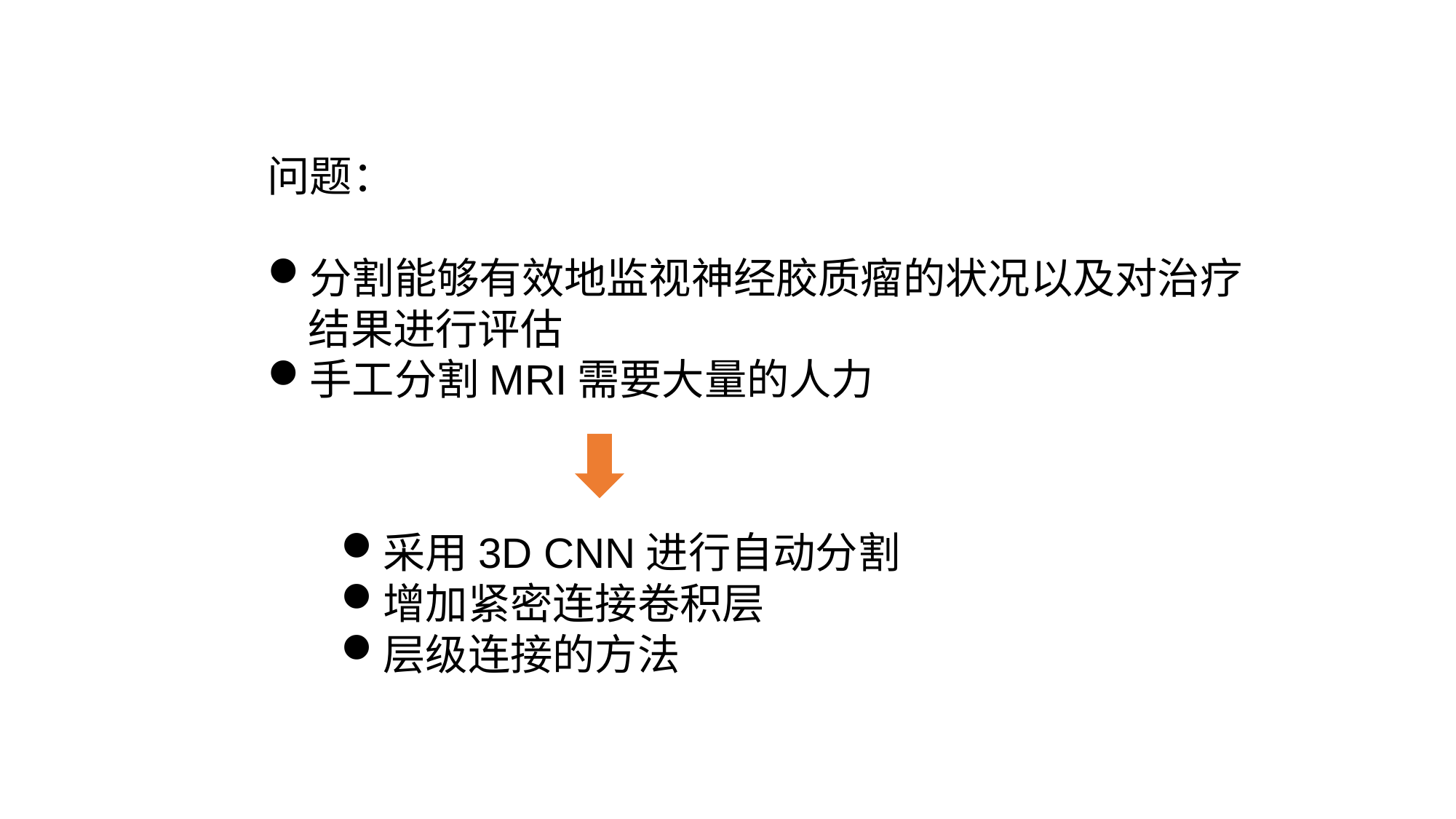

问题：

分割能够有效地监视神经胶质瘤的状况以及对治疗结果进行评估
手工分割MRI需要大量的人力

采用3D CNN进行自动分割
增加紧密连接卷积层
层级连接的方法